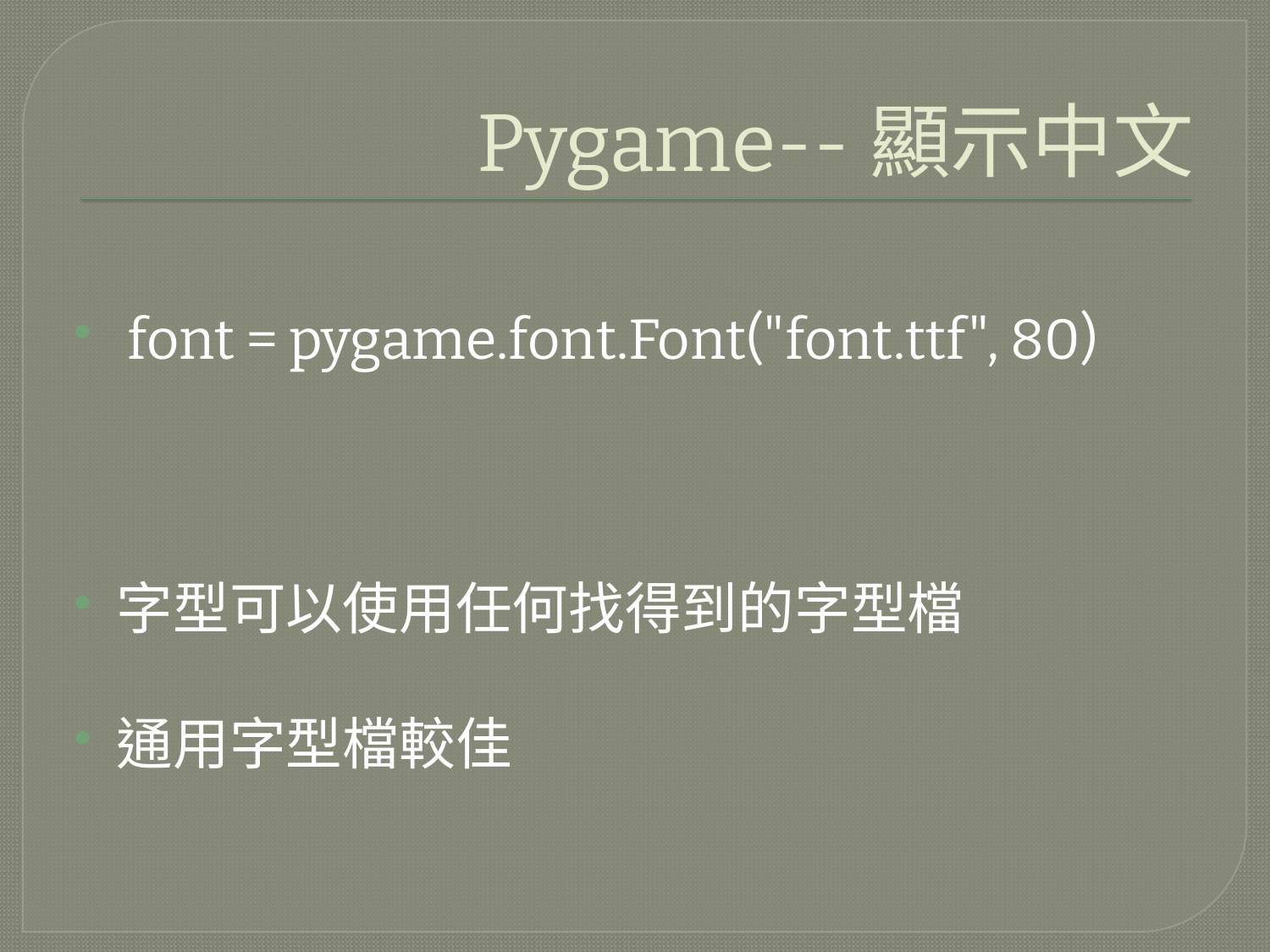

# Pygame--顯示中文
 font = pygame.font.Font("font.ttf", 80)

字型可以使用任何找得到的字型檔
通用字型檔較佳